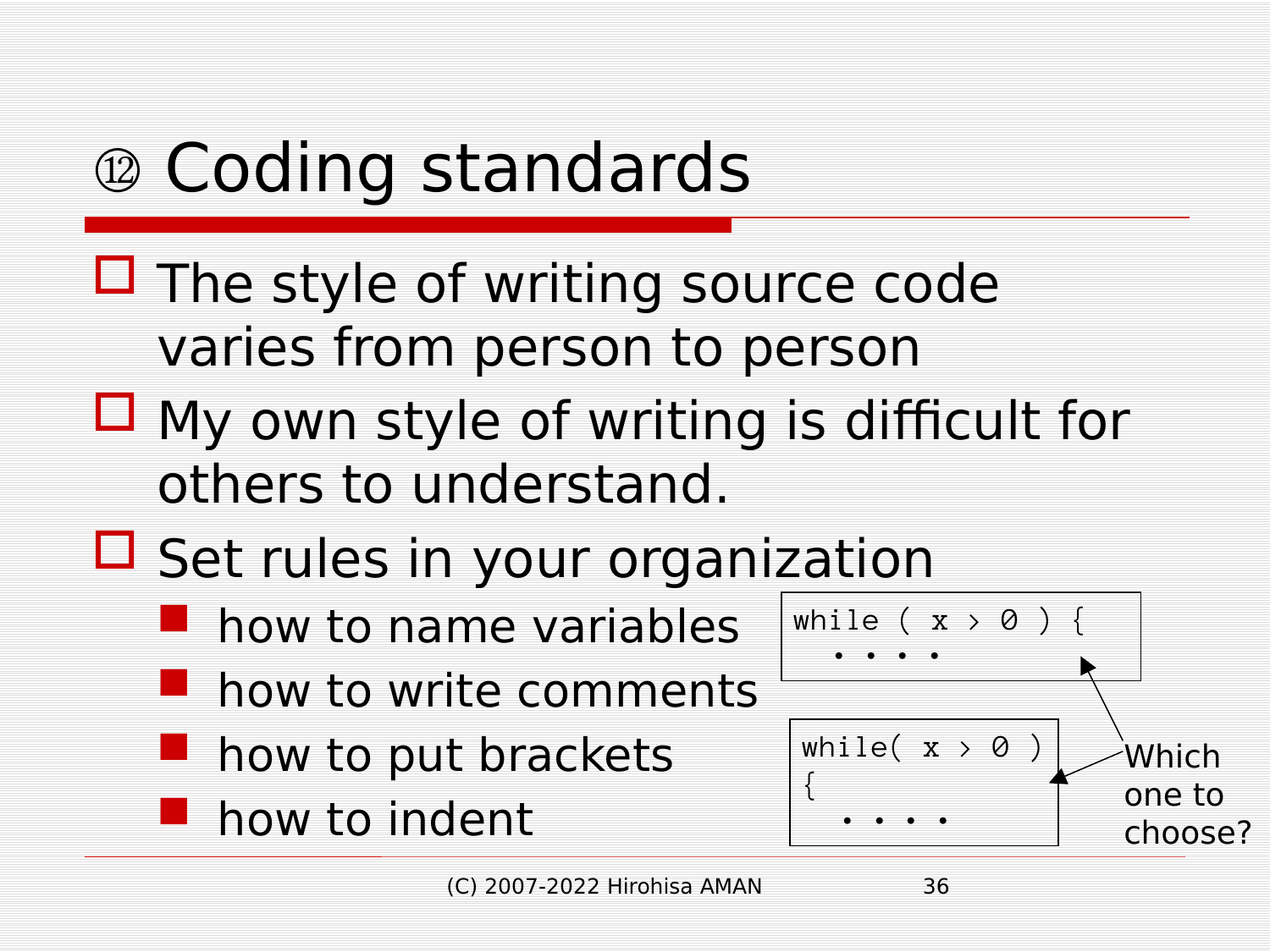

# ⑫ Coding standards
The style of writing source code varies from person to person
My own style of writing is difficult for others to understand.
Set rules in your organization
how to name variables
how to write comments
how to put brackets
how to indent
while ( x > 0 ) {
   ・・・・

while( x > 0 )
{
   ・・・・
Which one to choose?

(C) 2007-2022 Hirohisa AMAN
36